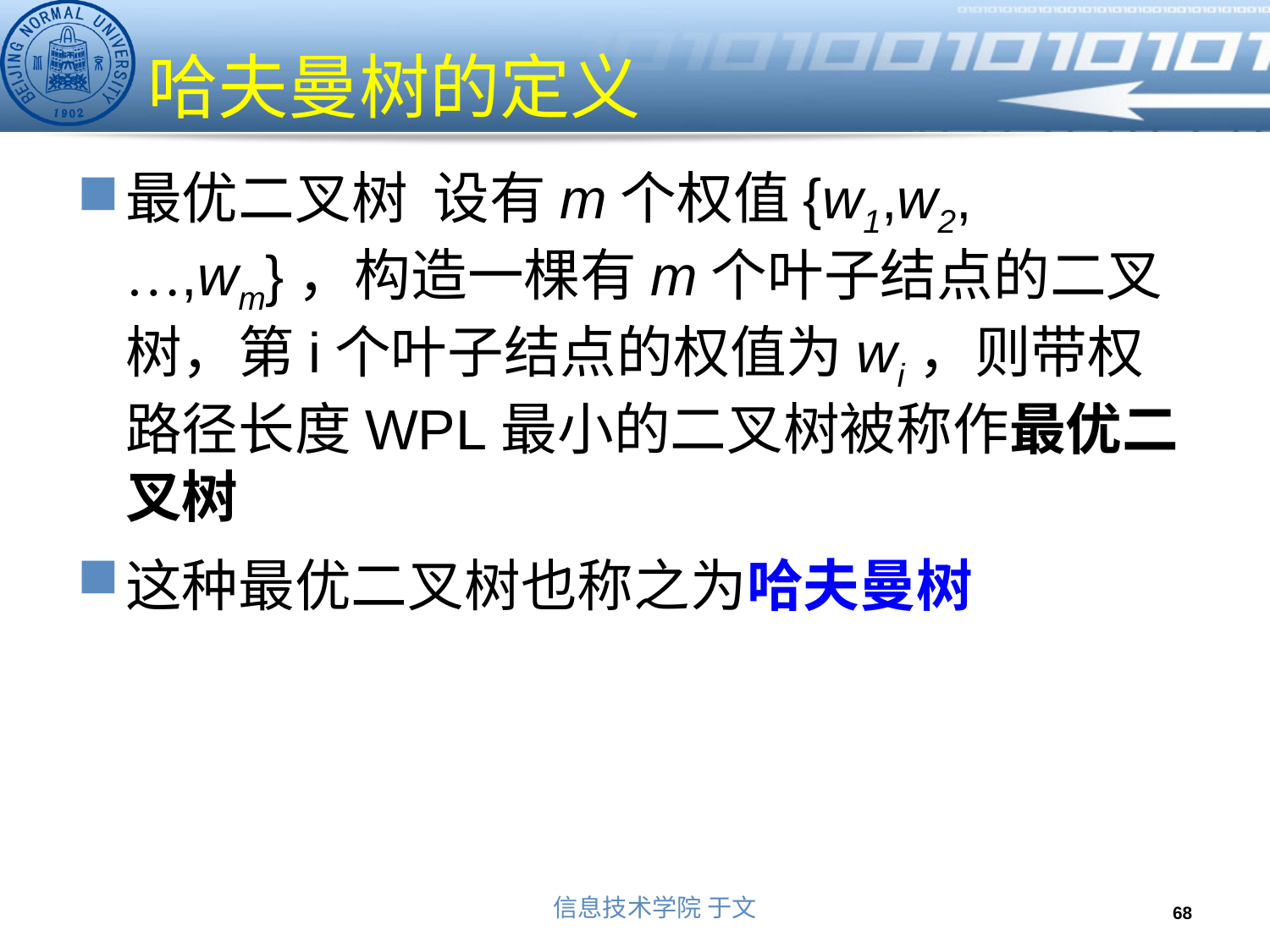

# 哈夫曼树的定义
最优二叉树  设有m个权值{w1,w2,…,wm}，构造一棵有m个叶子结点的二叉树，第i个叶子结点的权值为wi，则带权路径长度WPL最小的二叉树被称作最优二叉树
这种最优二叉树也称之为哈夫曼树

68